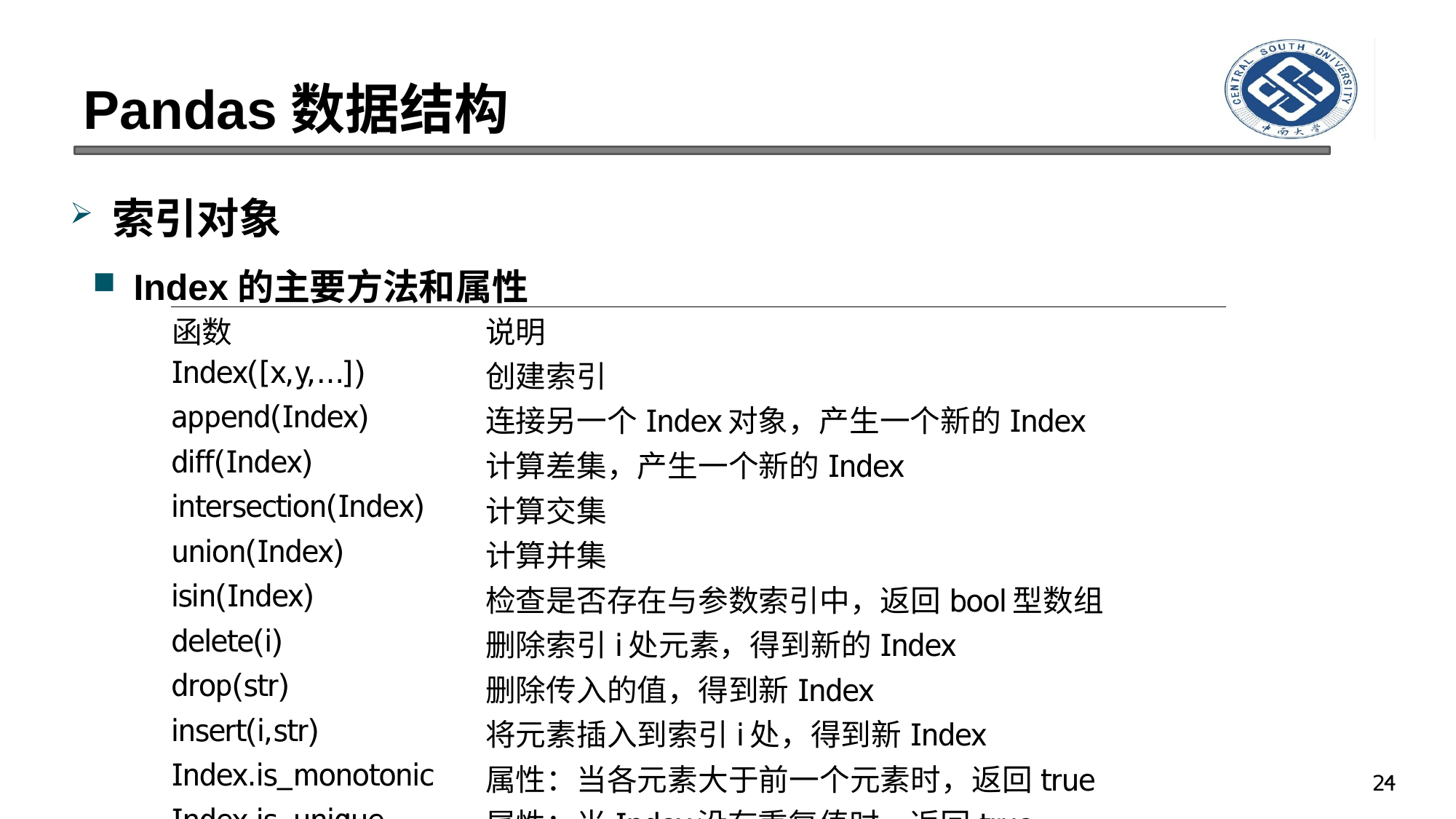

# Pandas数据结构
索引对象
Index的主要方法和属性

| 函数 | 说明 |  |  |  |
| --- | --- | --- | --- | --- |
| Index([x,y,...]) | 创建索引 |  |  |  |
| append(Index) | 连接另一个Index对象，产生一个新的Index |  |  |  |
| diff(Index) | 计算差集，产生一个新的Index |  |  |  |
| intersection(Index) | 计算交集 |  |  |  |
| union(Index) | 计算并集 |  |  |  |
| isin(Index) | 检查是否存在与参数索引中，返回bool型数组 |  |  |  |
| delete(i) | 删除索引i处元素，得到新的Index |  |  |  |
| drop(str) | 删除传入的值，得到新Index |  |  |  |
| insert(i,str) | 将元素插入到索引i处，得到新Index |  |  |  |
| Index.is\_monotonic | 属性：当各元素大于前一个元素时，返回true |  |  |  |
| Index.is\_unique | 属性：当Index没有重复值时，返回true |  |  |  |
| Index.unique | 属性：计算Index中唯一值的数组 |  |  |  |
24